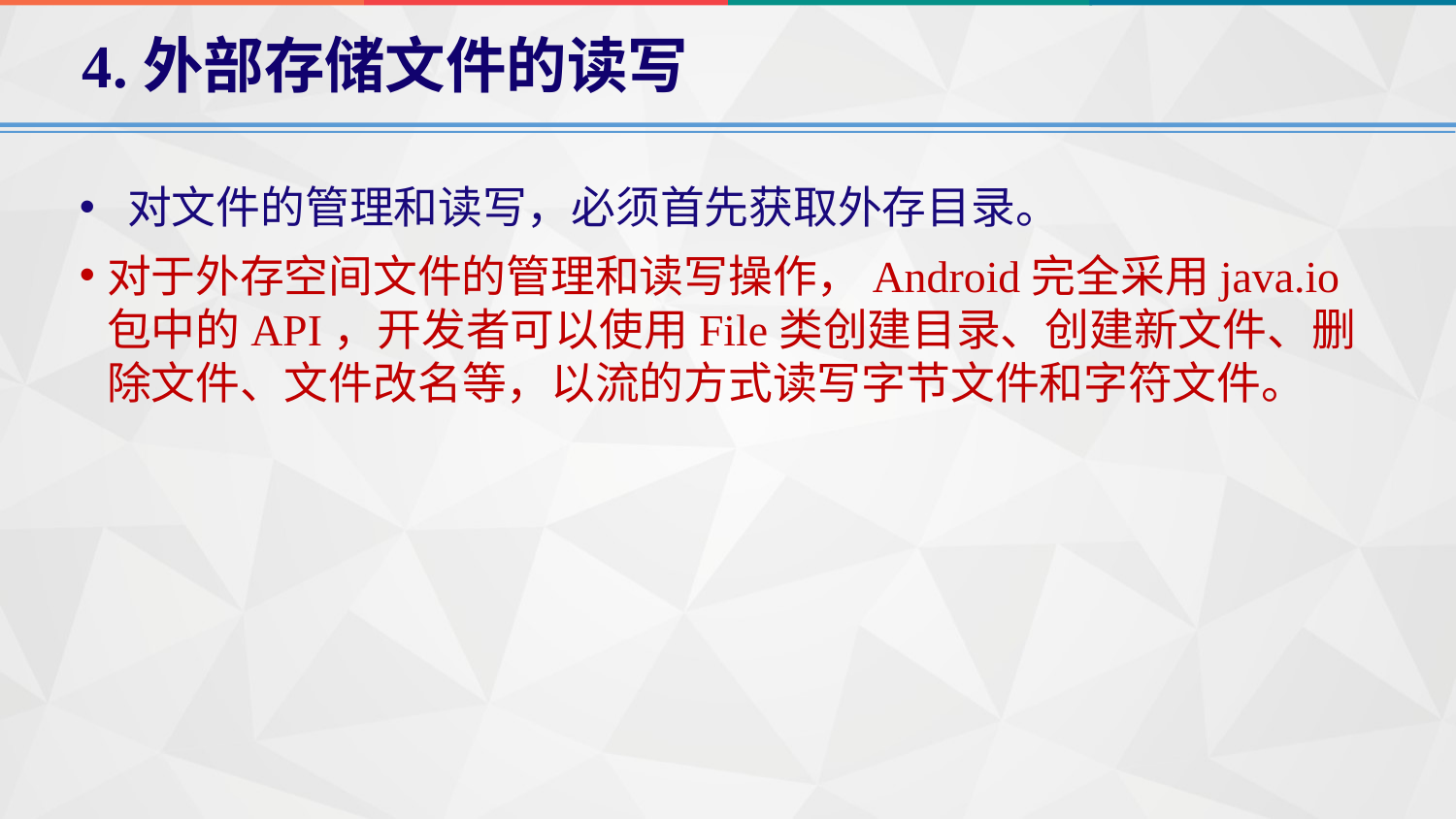

4.外部存储文件的读写
 对文件的管理和读写，必须首先获取外存目录。
对于外存空间文件的管理和读写操作，Android完全采用java.io包中的API，开发者可以使用File类创建目录、创建新文件、删除文件、文件改名等，以流的方式读写字节文件和字符文件。